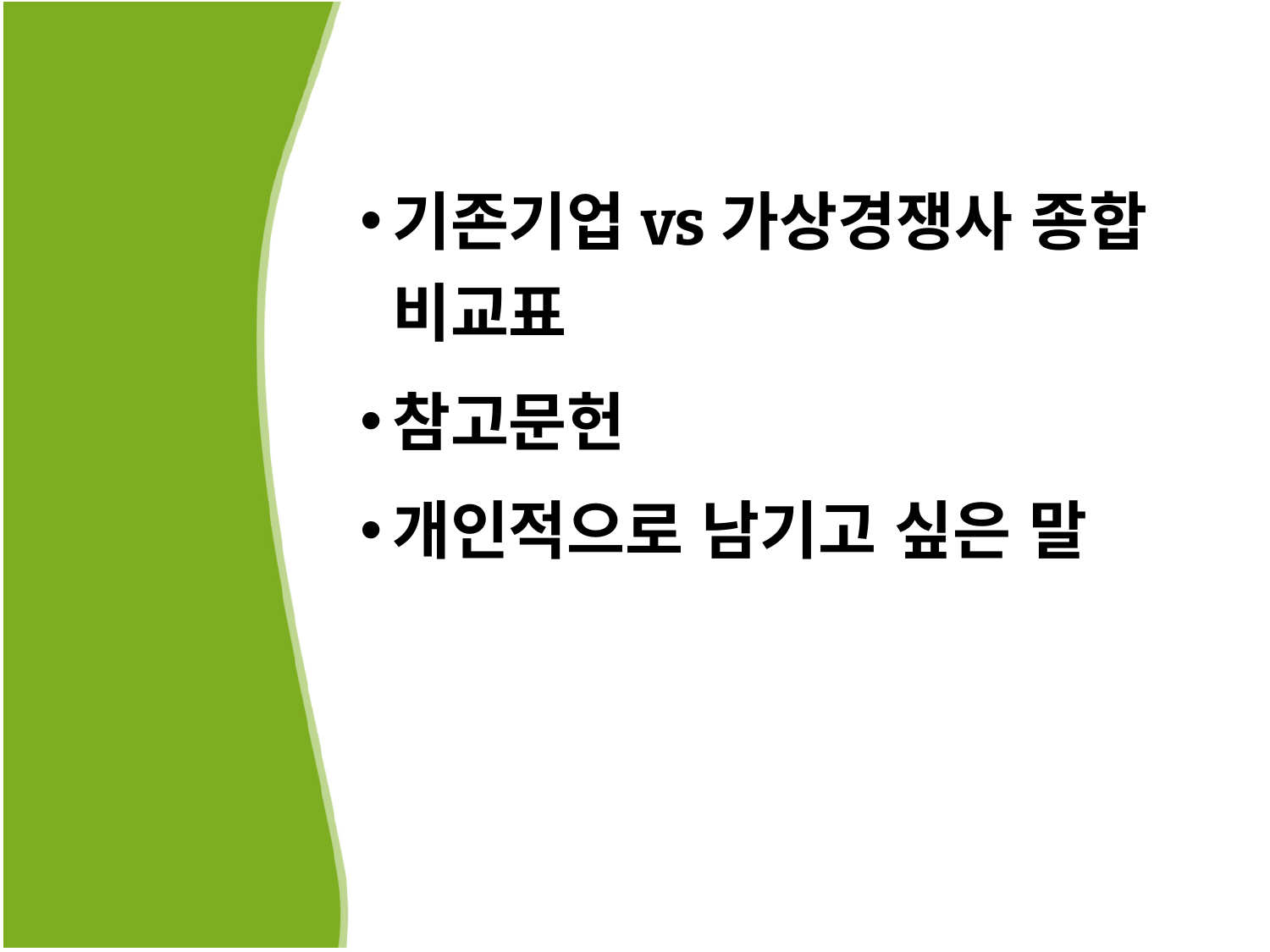

기존기업vs가상경쟁사 종합 비교표
참고문헌
개인적으로 남기고 싶은 말